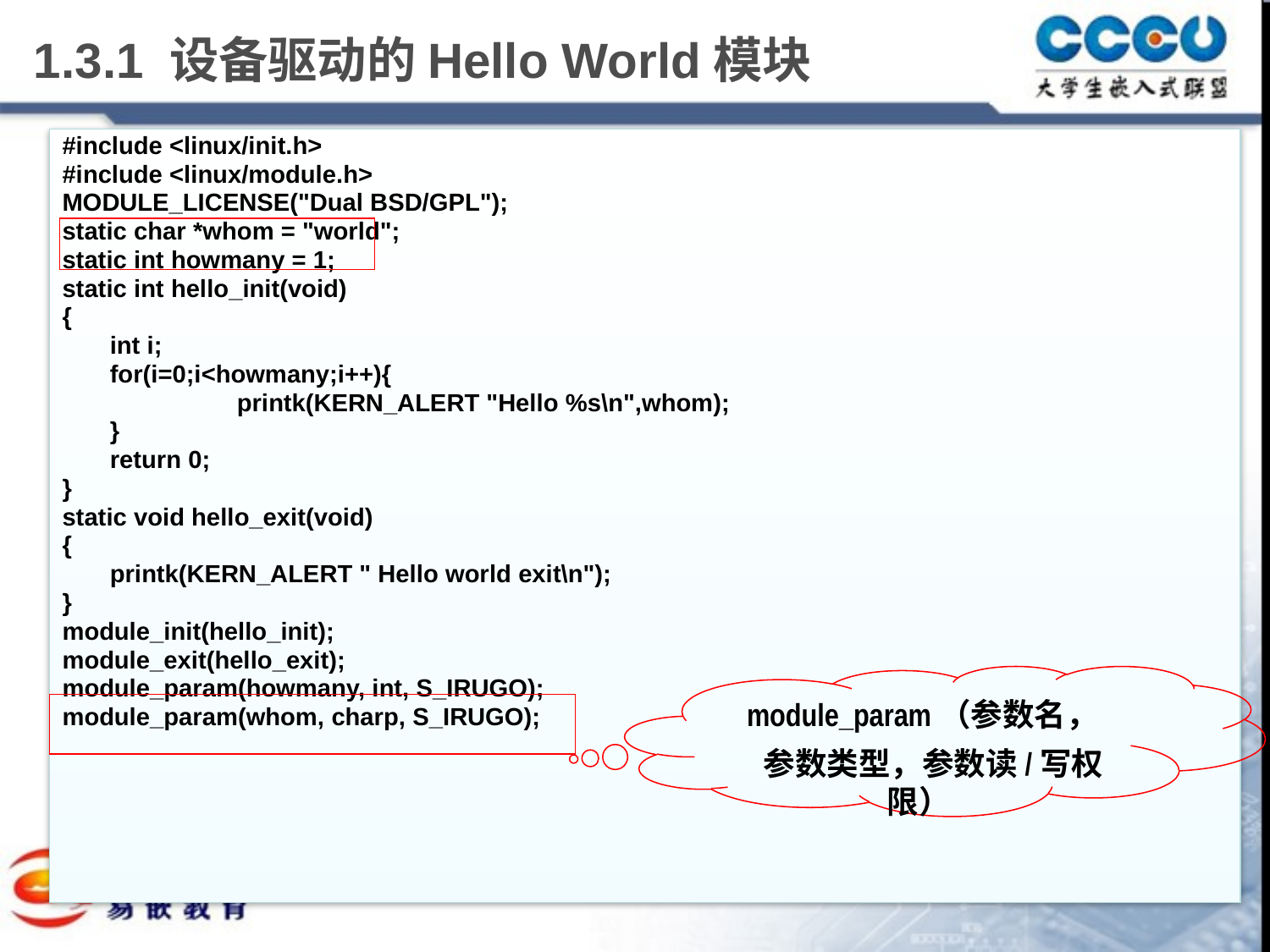

# 1.3.1 设备驱动的Hello World模块
#include <linux/init.h>
#include <linux/module.h>
MODULE_LICENSE("Dual BSD/GPL");
static char *whom = "world";
static int howmany = 1;
static int hello_init(void)
{
	int i;
    	for(i=0;i<howmany;i++){
		printk(KERN_ALERT "Hello %s\n",whom);
    	}
   	return 0;
}
static void hello_exit(void)
{
	printk(KERN_ALERT " Hello world exit\n");
}
module_init(hello_init);
module_exit(hello_exit);
module_param(howmany, int, S_IRUGO);
module_param(whom, charp, S_IRUGO);

module_param（参数名，
  参数类型，参数读/写权限）